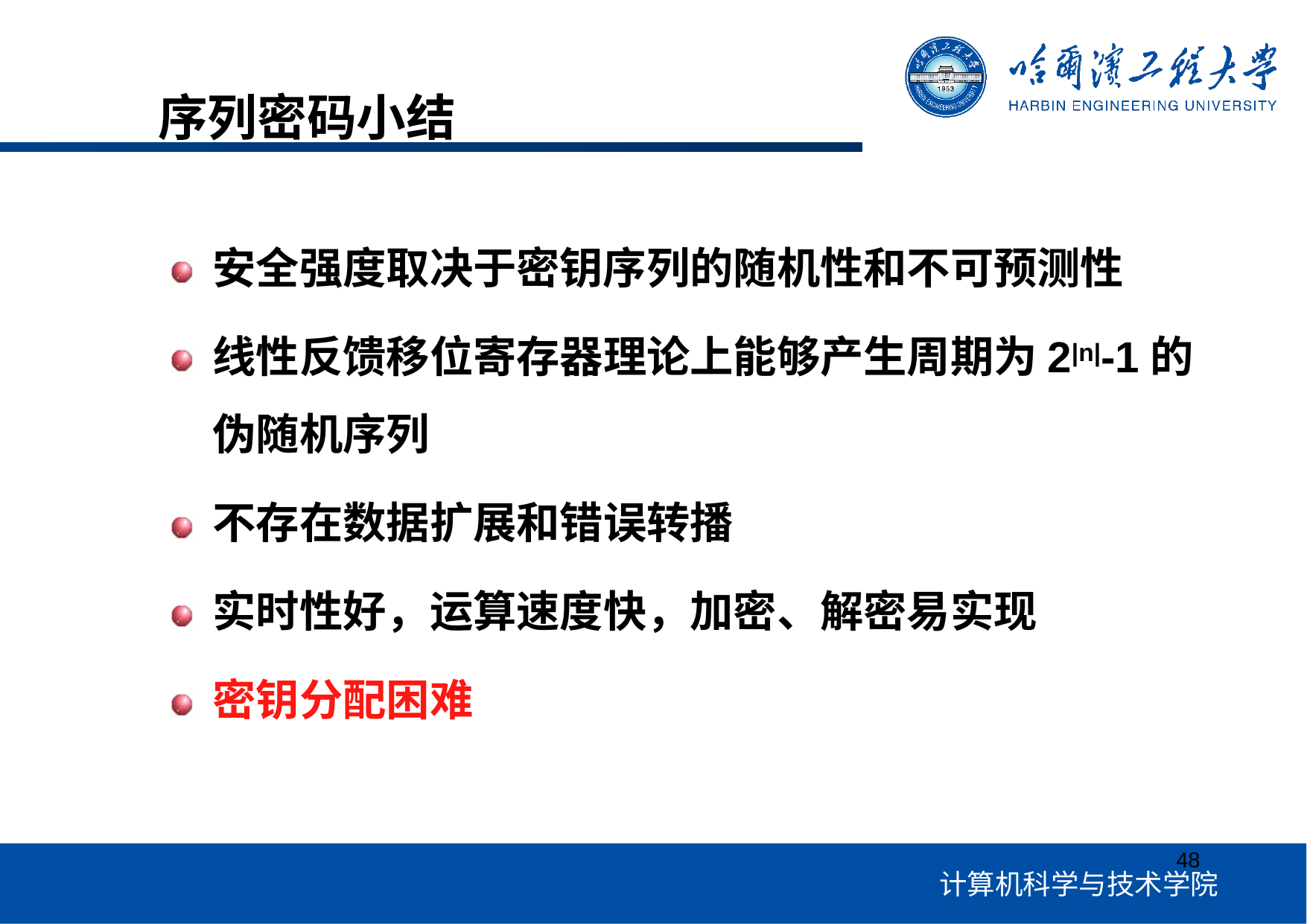

# 序列密码小结
安全强度取决于密钥序列的随机性和不可预测性
线性反馈移位寄存器理论上能够产生周期为2|n|-1的 伪随机序列
不存在数据扩展和错误转播
实时性好，运算速度快，加密、解密易实现 密钥分配困难

48